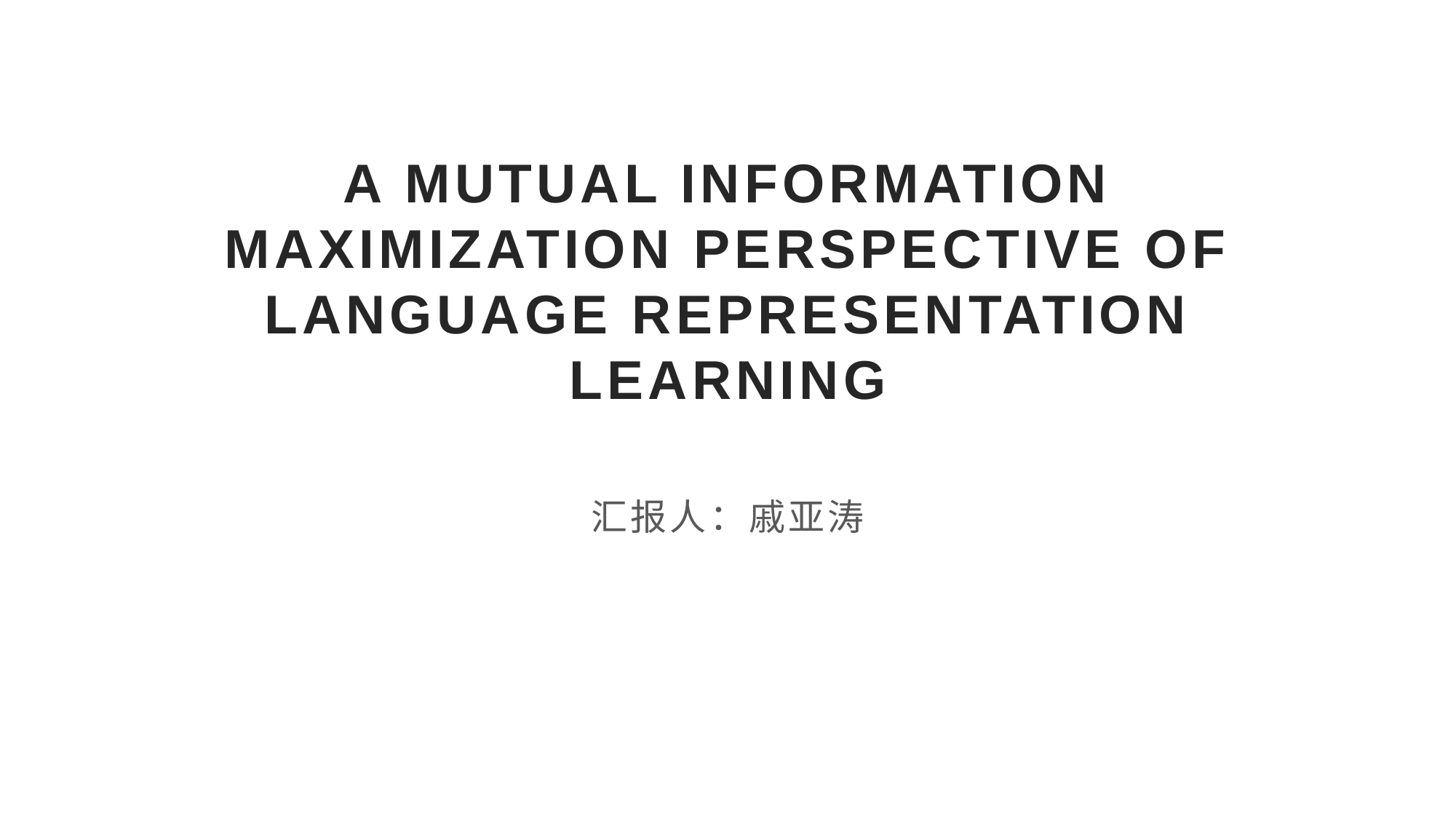

# A MUTUAL INFORMATION MAXIMIZATION PERSPECTIVE OF LANGUAGE REPRESENTATION LEARNING

汇报人：戚亚涛